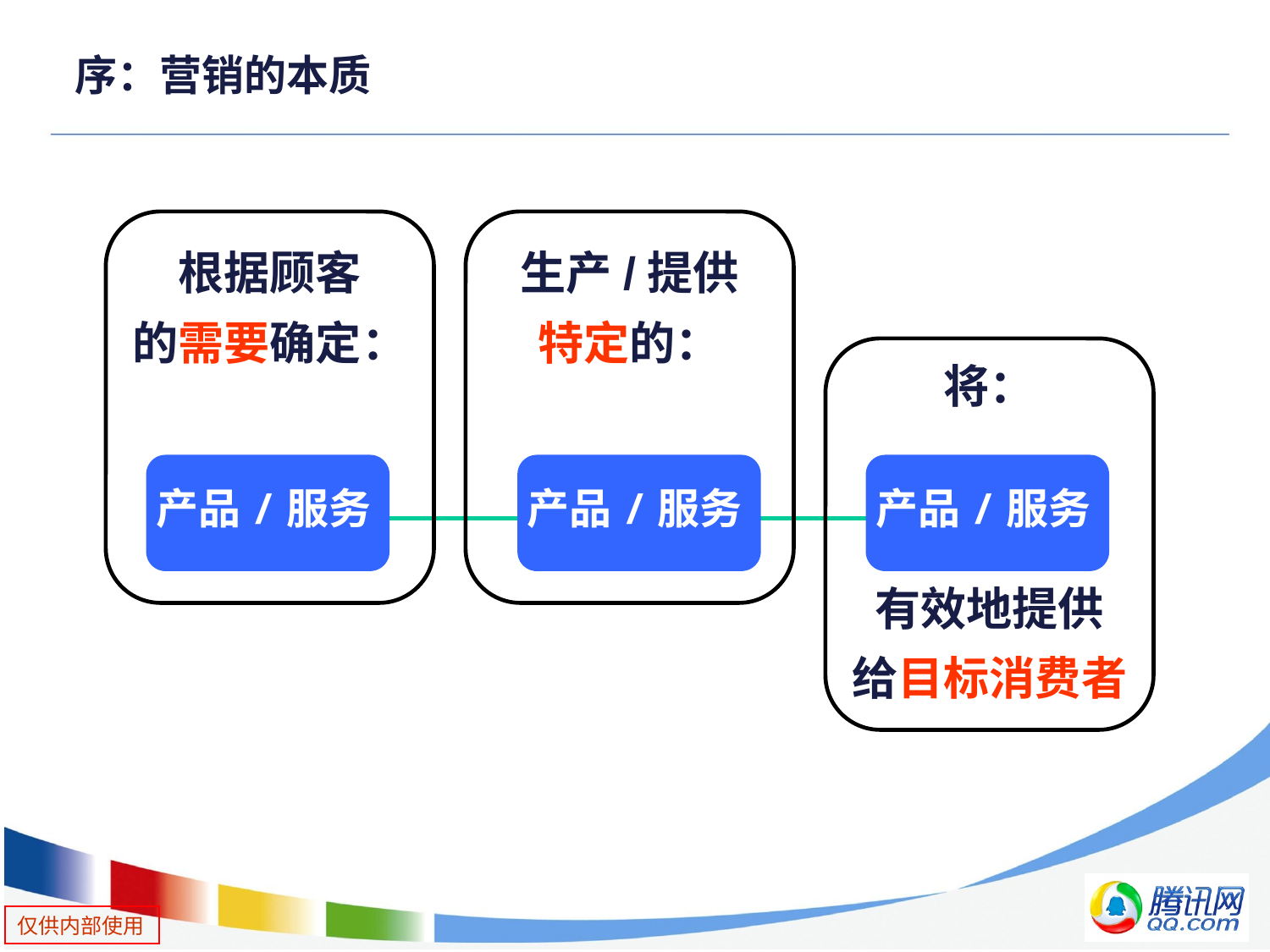

序：营销的本质

根据顾客
的需要确定：
生产/提供
特定的：

将：

产品/服务
产品/服务
产品/服务

有效地提供
给目标消费者